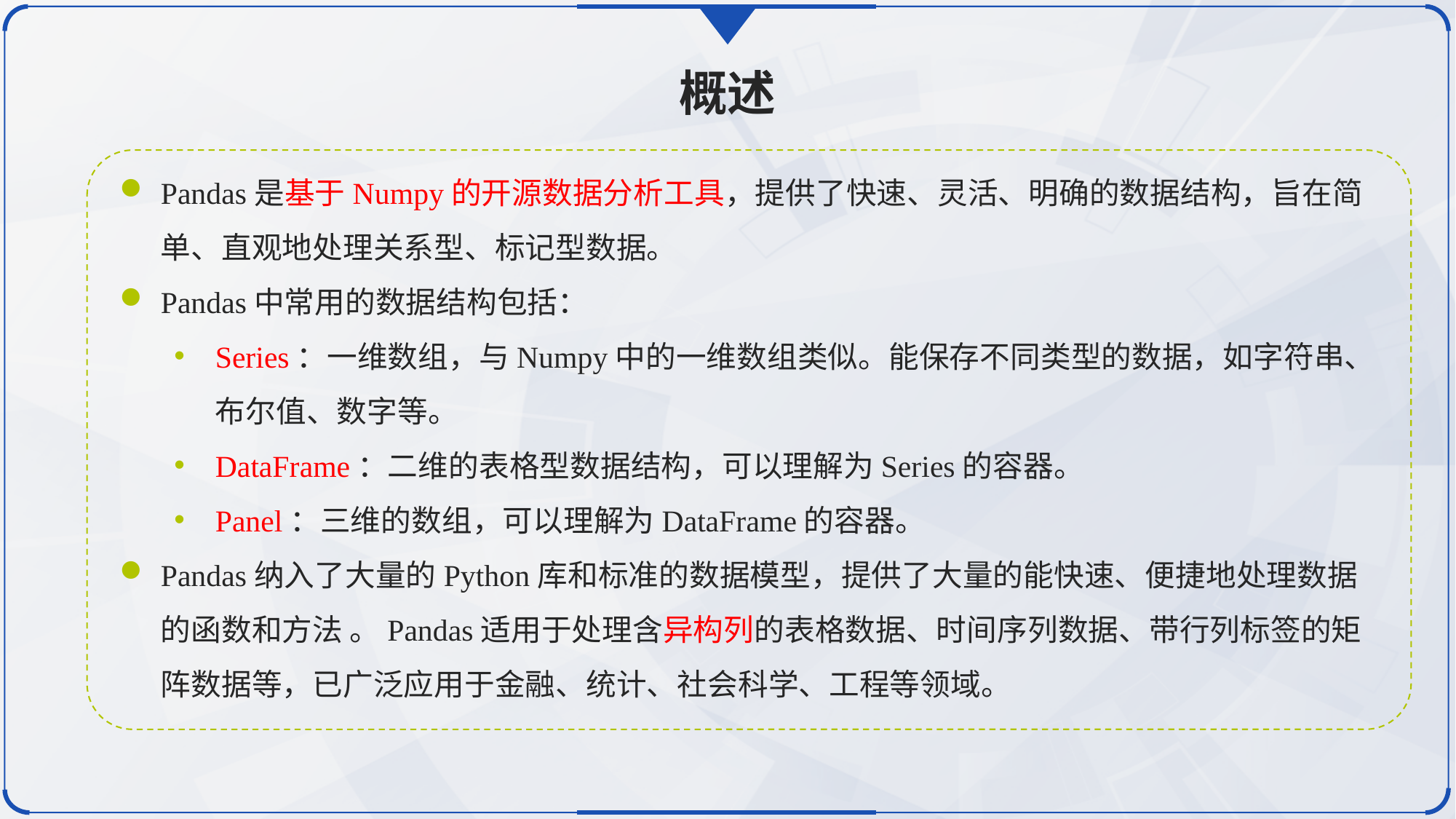

概述

Pandas是基于Numpy的开源数据分析工具，提供了快速、灵活、明确的数据结构，旨在简单、直观地处理关系型、标记型数据。
Pandas中常用的数据结构包括：
Series：一维数组，与Numpy中的一维数组类似。能保存不同类型的数据，如字符串、布尔值、数字等。
DataFrame：二维的表格型数据结构，可以理解为Series的容器。
Panel：三维的数组，可以理解为DataFrame的容器。
Pandas纳入了大量的Python库和标准的数据模型，提供了大量的能快速、便捷地处理数据的函数和方法 。Pandas适用于处理含异构列的表格数据、时间序列数据、带行列标签的矩阵数据等，已广泛应用于金融、统计、社会科学、工程等领域。